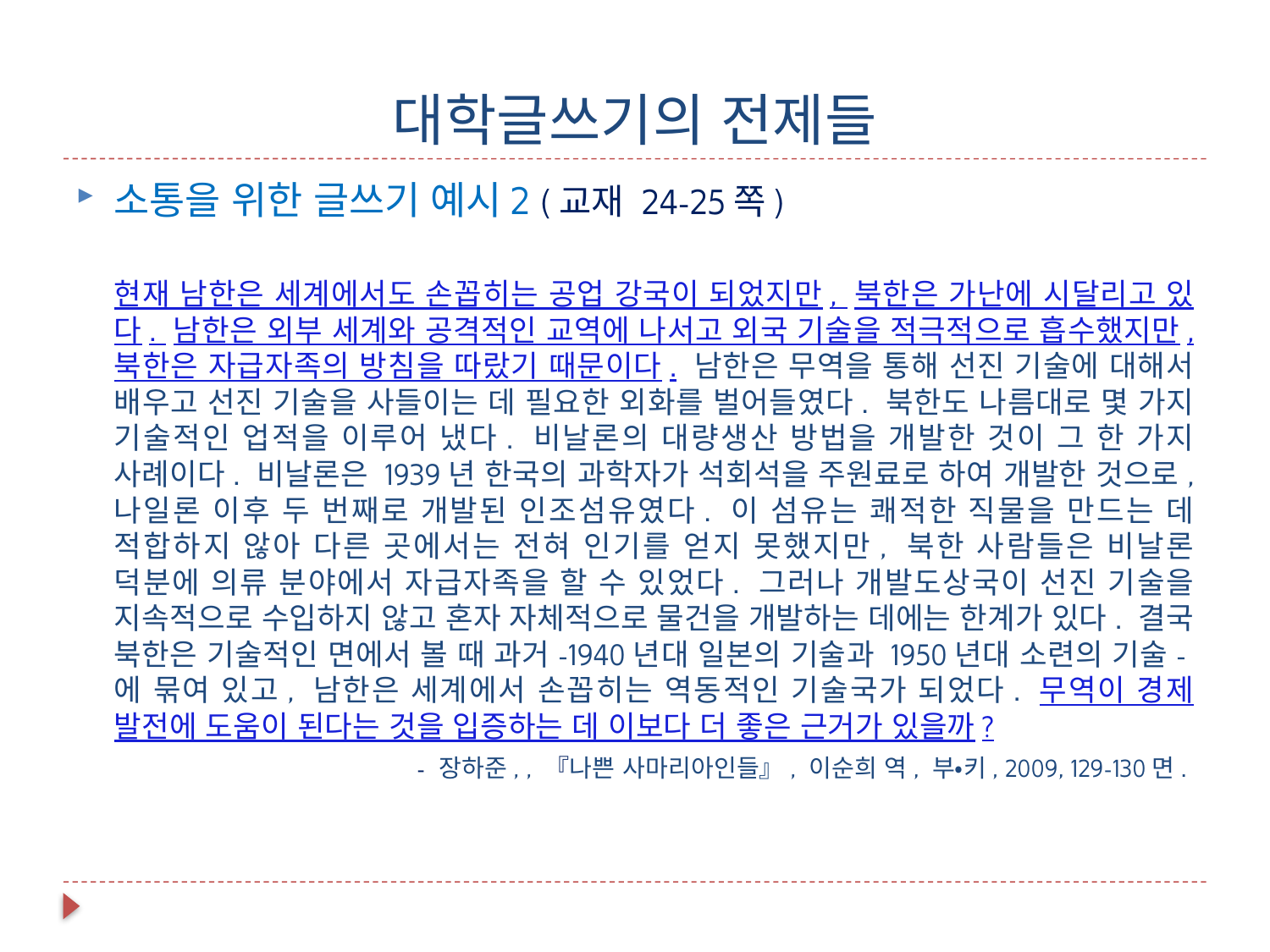

# 대학글쓰기의 전제들
소통을 위한 글쓰기 예시2 (교재 24-25쪽)

현재 남한은 세계에서도 손꼽히는 공업 강국이 되었지만, 북한은 가난에 시달리고 있다. 남한은 외부 세계와 공격적인 교역에 나서고 외국 기술을 적극적으로 흡수했지만, 북한은 자급자족의 방침을 따랐기 때문이다. 남한은 무역을 통해 선진 기술에 대해서 배우고 선진 기술을 사들이는 데 필요한 외화를 벌어들였다. 북한도 나름대로 몇 가지 기술적인 업적을 이루어 냈다. 비날론의 대량생산 방법을 개발한 것이 그 한 가지 사례이다. 비날론은 1939년 한국의 과학자가 석회석을 주원료로 하여 개발한 것으로, 나일론 이후 두 번째로 개발된 인조섬유였다. 이 섬유는 쾌적한 직물을 만드는 데 적합하지 않아 다른 곳에서는 전혀 인기를 얻지 못했지만, 북한 사람들은 비날론 덕분에 의류 분야에서 자급자족을 할 수 있었다. 그러나 개발도상국이 선진 기술을 지속적으로 수입하지 않고 혼자 자체적으로 물건을 개발하는 데에는 한계가 있다. 결국 북한은 기술적인 면에서 볼 때 과거-1940년대 일본의 기술과 1950년대 소련의 기술-에 묶여 있고, 남한은 세계에서 손꼽히는 역동적인 기술국가 되었다. 무역이 경제 발전에 도움이 된다는 것을 입증하는 데 이보다 더 좋은 근거가 있을까?
- 장하준, , 『나쁜 사마리아인들』, 이순희 역, 부・키, 2009, 129-130면.